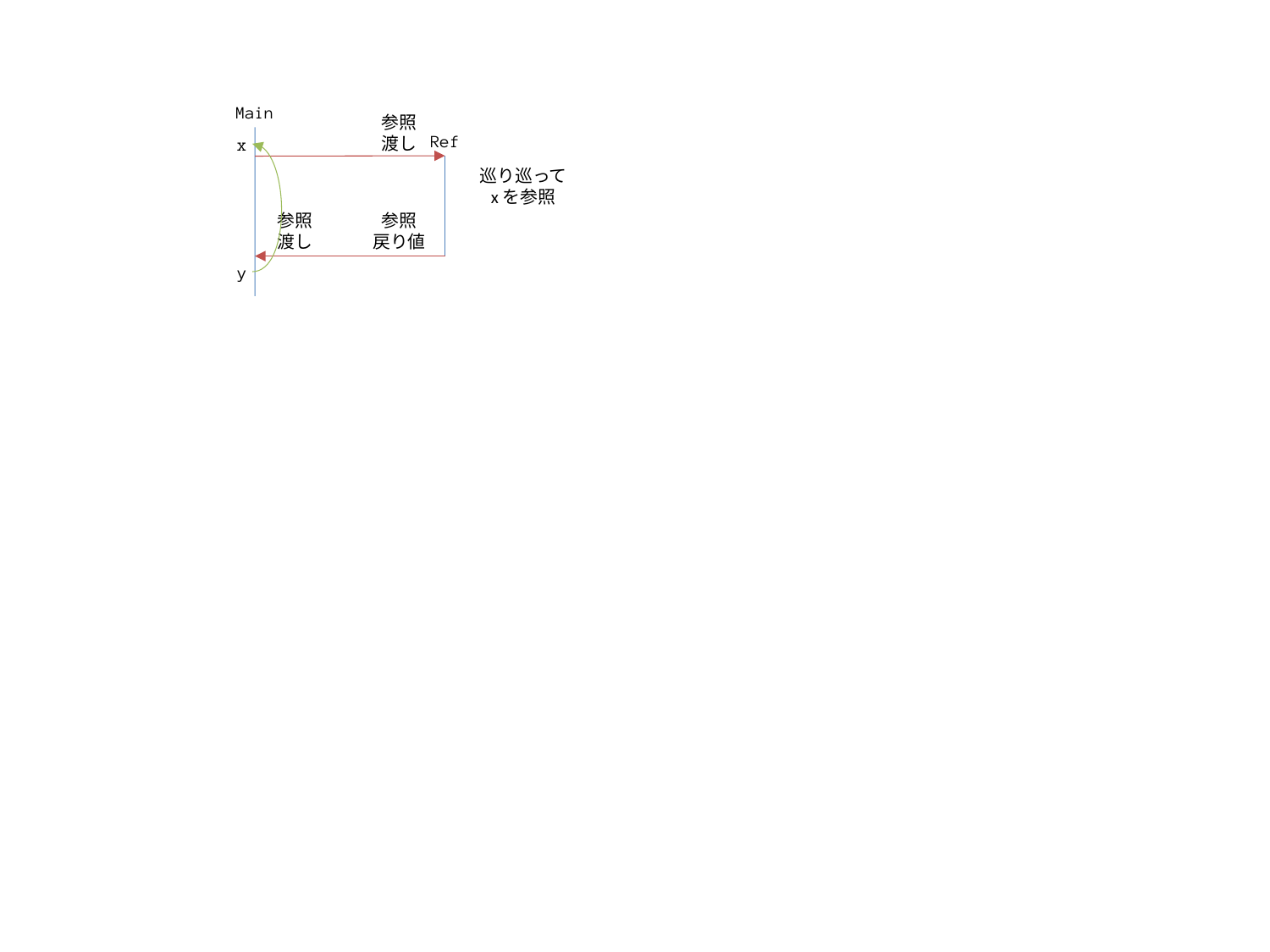

Main
参照
渡し
Ref
x
巡り巡って
xを参照
参照
渡し
参照
戻り値
y